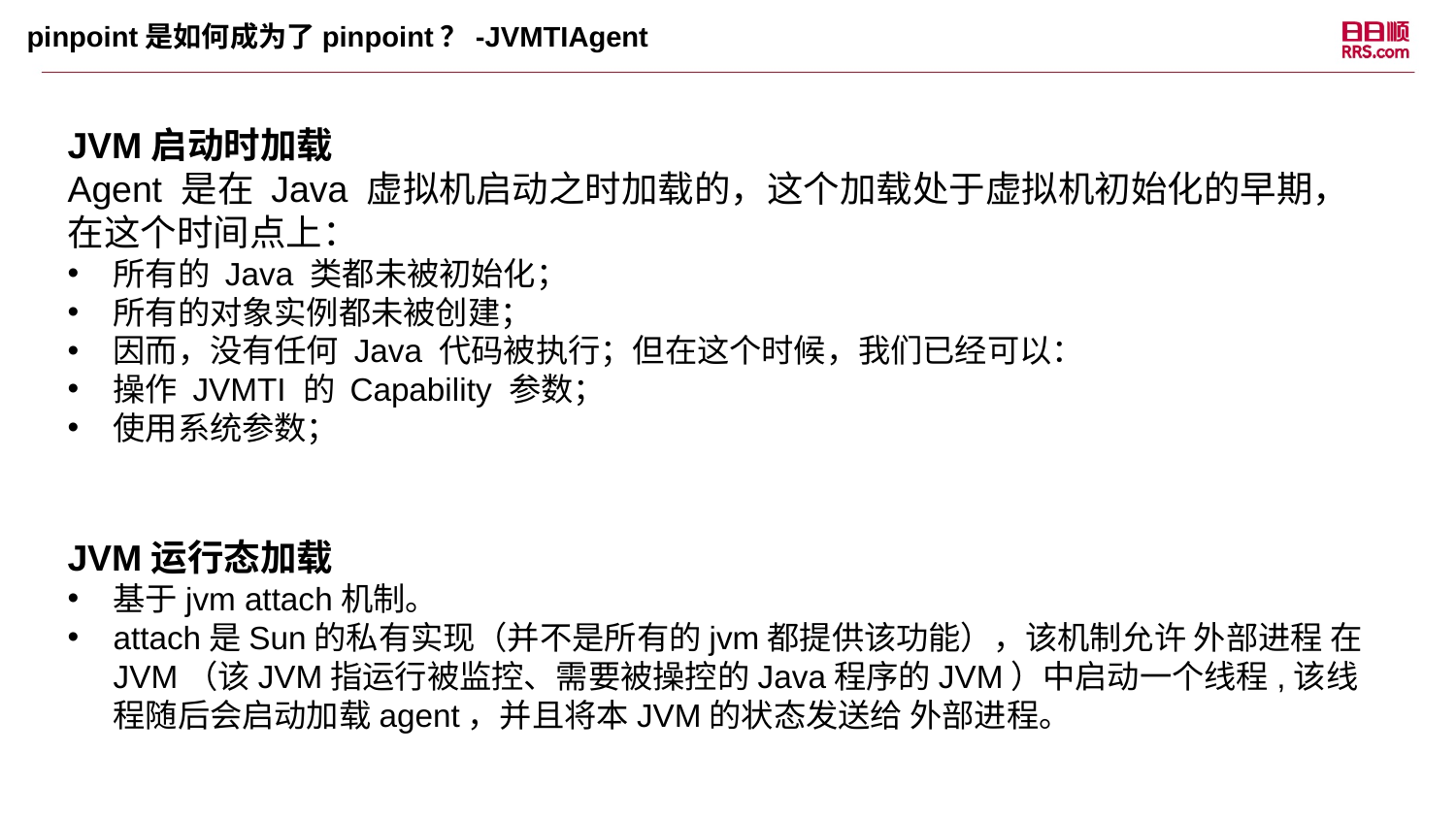

pinpoint是如何成为了pinpoint？-JVMTIAgent
JVM启动时加载
Agent 是在 Java 虚拟机启动之时加载的，这个加载处于虚拟机初始化的早期，在这个时间点上：
所有的 Java 类都未被初始化；
所有的对象实例都未被创建；
因而，没有任何 Java 代码被执行；但在这个时候，我们已经可以：
操作 JVMTI 的 Capability 参数；
使用系统参数；
JVM运行态加载
基于jvm attach机制。
attach是Sun的私有实现（并不是所有的jvm都提供该功能），该机制允许 外部进程 在JVM（该JVM指运行被监控、需要被操控的Java程序的JVM）中启动一个线程,该线程随后会启动加载agent，并且将本JVM的状态发送给 外部进程。